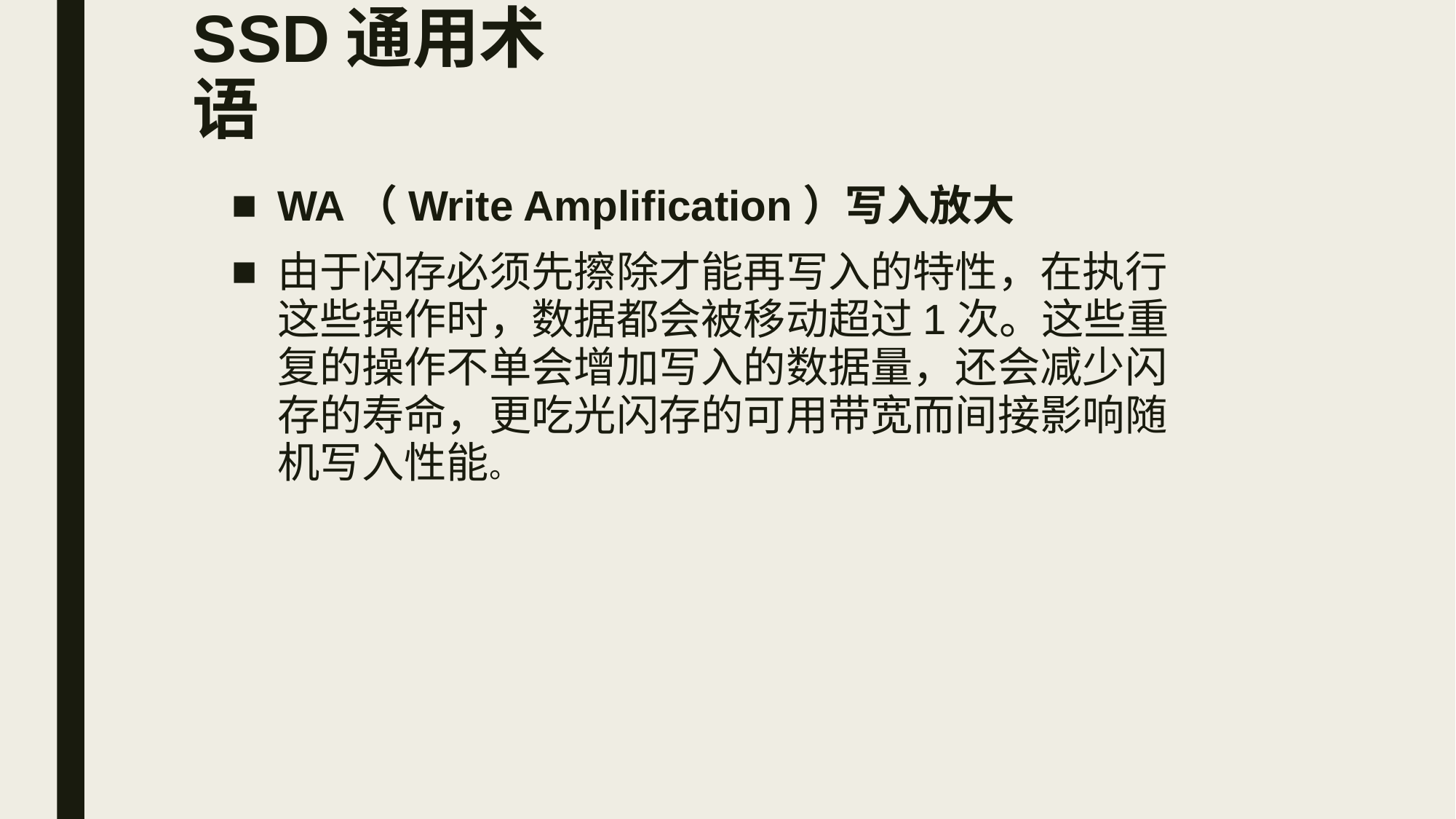

# SSD通用术语
WA（Write Amplification）写入放大
由于闪存必须先擦除才能再写入的特性，在执行这些操作时，数据都会被移动超过1次。这些重复的操作不单会增加写入的数据量，还会减少闪存的寿命，更吃光闪存的可用带宽而间接影响随机写入性能。